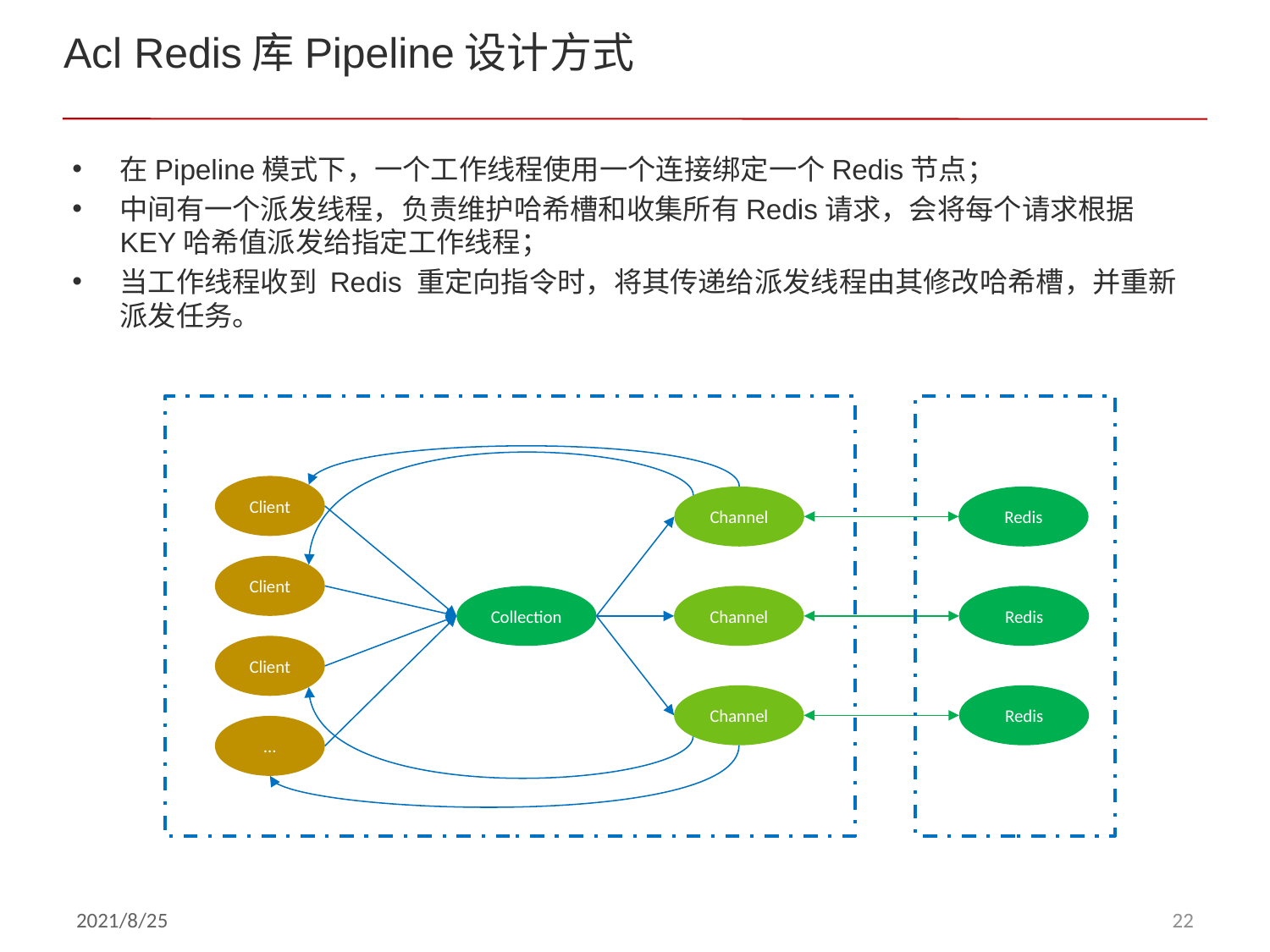

# Acl Redis库Pipeline设计方式
在Pipeline模式下，一个工作线程使用一个连接绑定一个Redis节点；
中间有一个派发线程，负责维护哈希槽和收集所有Redis请求，会将每个请求根据KEY哈希值派发给指定工作线程；
当工作线程收到 Redis 重定向指令时，将其传递给派发线程由其修改哈希槽，并重新派发任务。

Client
Channel
Redis
Client
Collection
Channel
Redis
Client
Channel
Redis
…